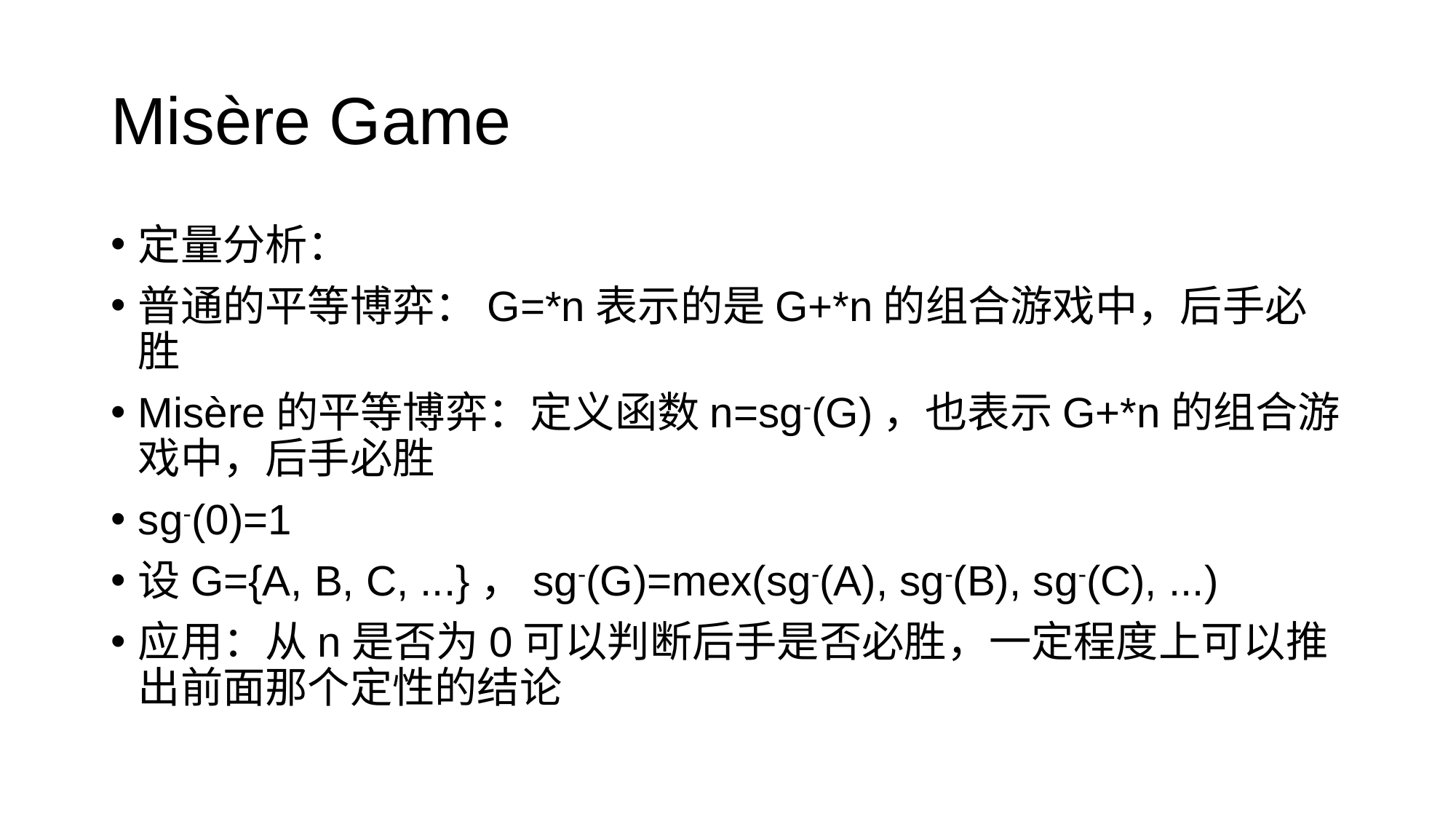

# Misère Game
定量分析：
普通的平等博弈：G=*n表示的是G+*n的组合游戏中，后手必胜
Misère的平等博弈：定义函数n=sg-(G)，也表示G+*n的组合游戏中，后手必胜
sg-(0)=1
设G={A, B, C, ...}，sg-(G)=mex(sg-(A), sg-(B), sg-(C), ...)
应用：从n是否为0可以判断后手是否必胜，一定程度上可以推出前面那个定性的结论